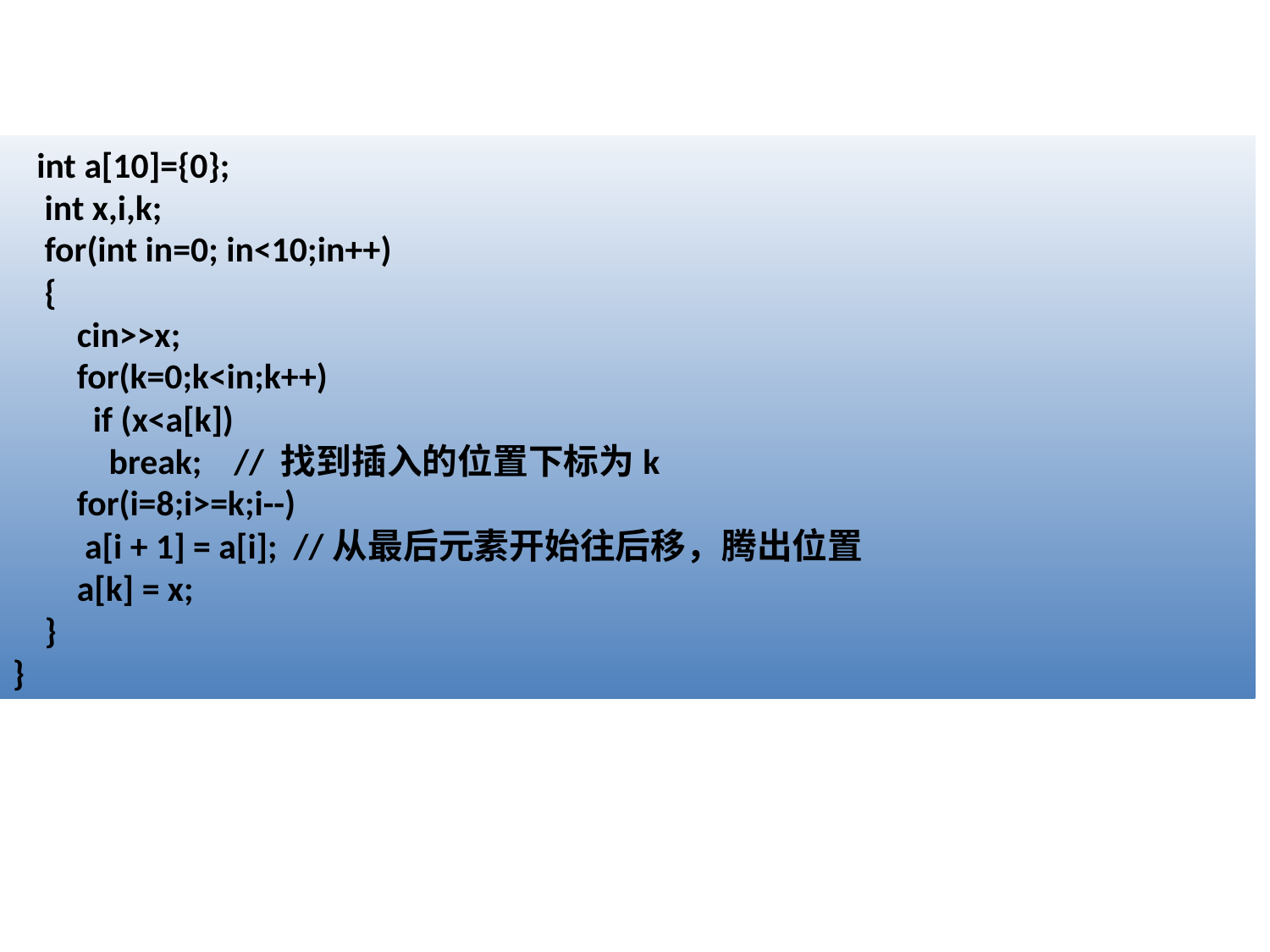

int a[10]={0};
    int x,i,k;
    for(int in=0; in<10;in++)
    {
        cin>>x;
        for(k=0;k<in;k++)
          if (x<a[k])
            break;    // 找到插入的位置下标为k
        for(i=8;i>=k;i--)
         a[i + 1] = a[i];  //从最后元素开始往后移，腾出位置
        a[k] = x;
    }
}